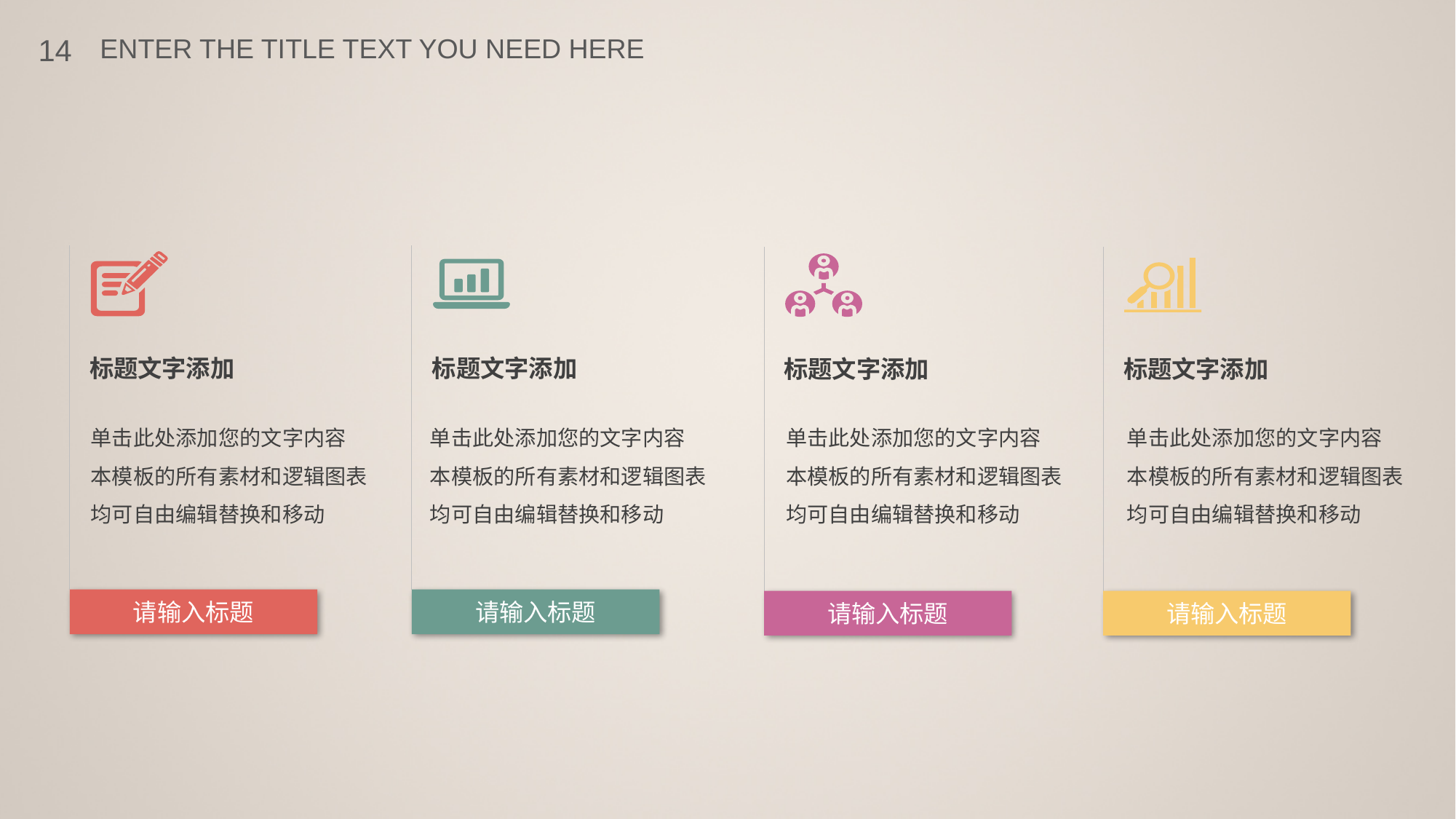

ENTER THE TITLE TEXT YOU NEED HERE

标题文字添加
标题文字添加
标题文字添加
标题文字添加
单击此处添加您的文字内容
本模板的所有素材和逻辑图表均可自由编辑替换和移动
单击此处添加您的文字内容
本模板的所有素材和逻辑图表
均可自由编辑替换和移动
单击此处添加您的文字内容
本模板的所有素材和逻辑图表均可自由编辑替换和移动
单击此处添加您的文字内容
本模板的所有素材和逻辑图表均可自由编辑替换和移动
请输入标题
请输入标题
请输入标题
请输入标题